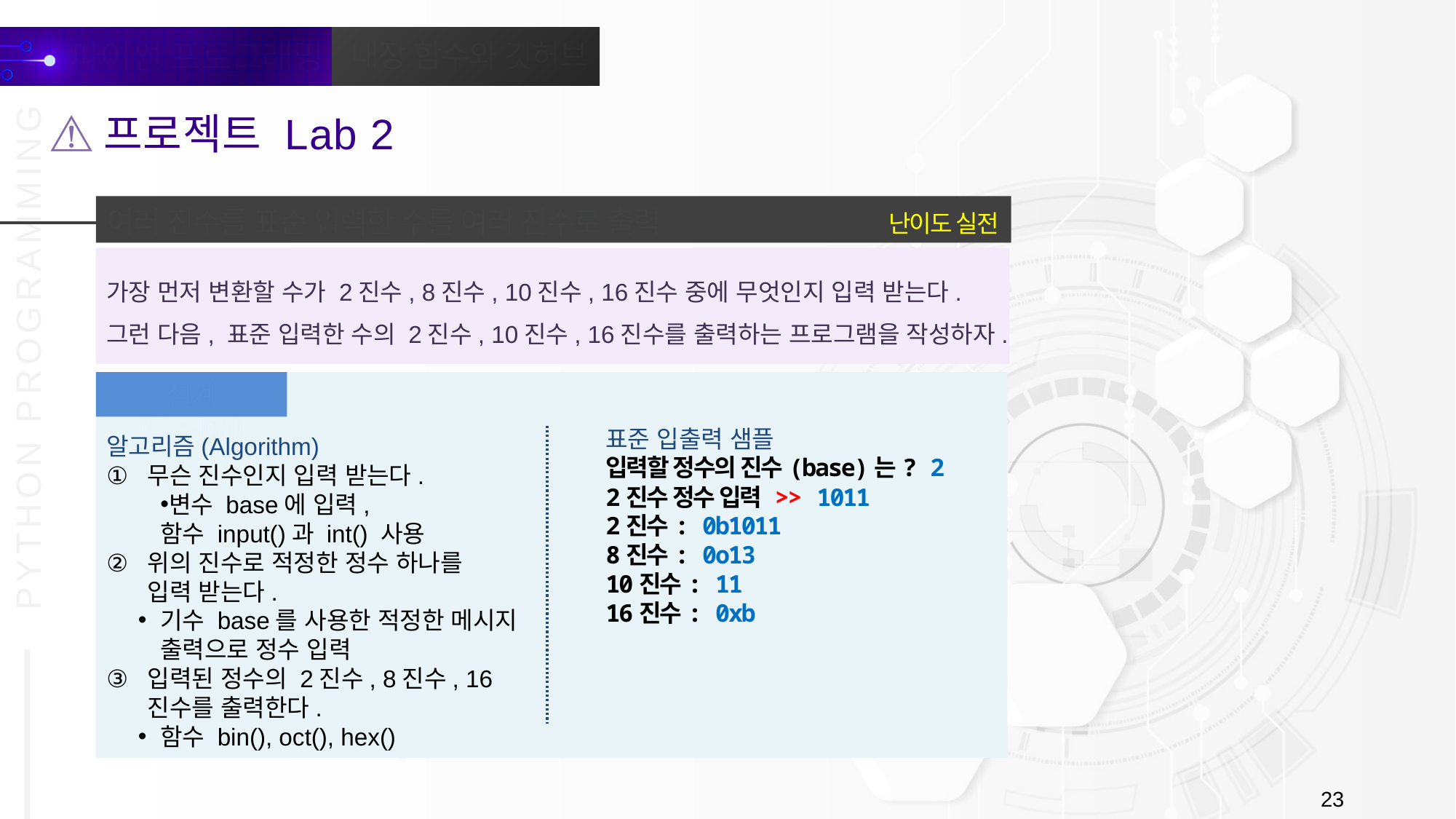

프로젝트 Lab 2

난이도 실전
여러 진수를 표준 입력한 수를 여러 진수로 출력
가장 먼저 변환할 수가 2진수, 8진수, 10진수, 16진수 중에 무엇인지 입력 받는다.
그런 다음, 표준 입력한 수의 2진수, 10진수, 16진수를 출력하는 프로그램을 작성하자.

설계 (Design)
표준 입출력 샘플
입력할 정수의 진수(base)는? 2
2진수 정수 입력 >> 1011
2진수: 0b1011
8진수: 0o13
10진수: 11
16진수: 0xb
알고리즘(Algorithm)
무슨 진수인지 입력 받는다.
변수 base에 입력,
함수 input()과 int() 사용
위의 진수로 적정한 정수 하나를
입력 받는다.
기수 base를 사용한 적정한 메시지
출력으로 정수 입력
입력된 정수의 2진수, 8진수, 16진수를 출력한다.
함수 bin(), oct(), hex()
23